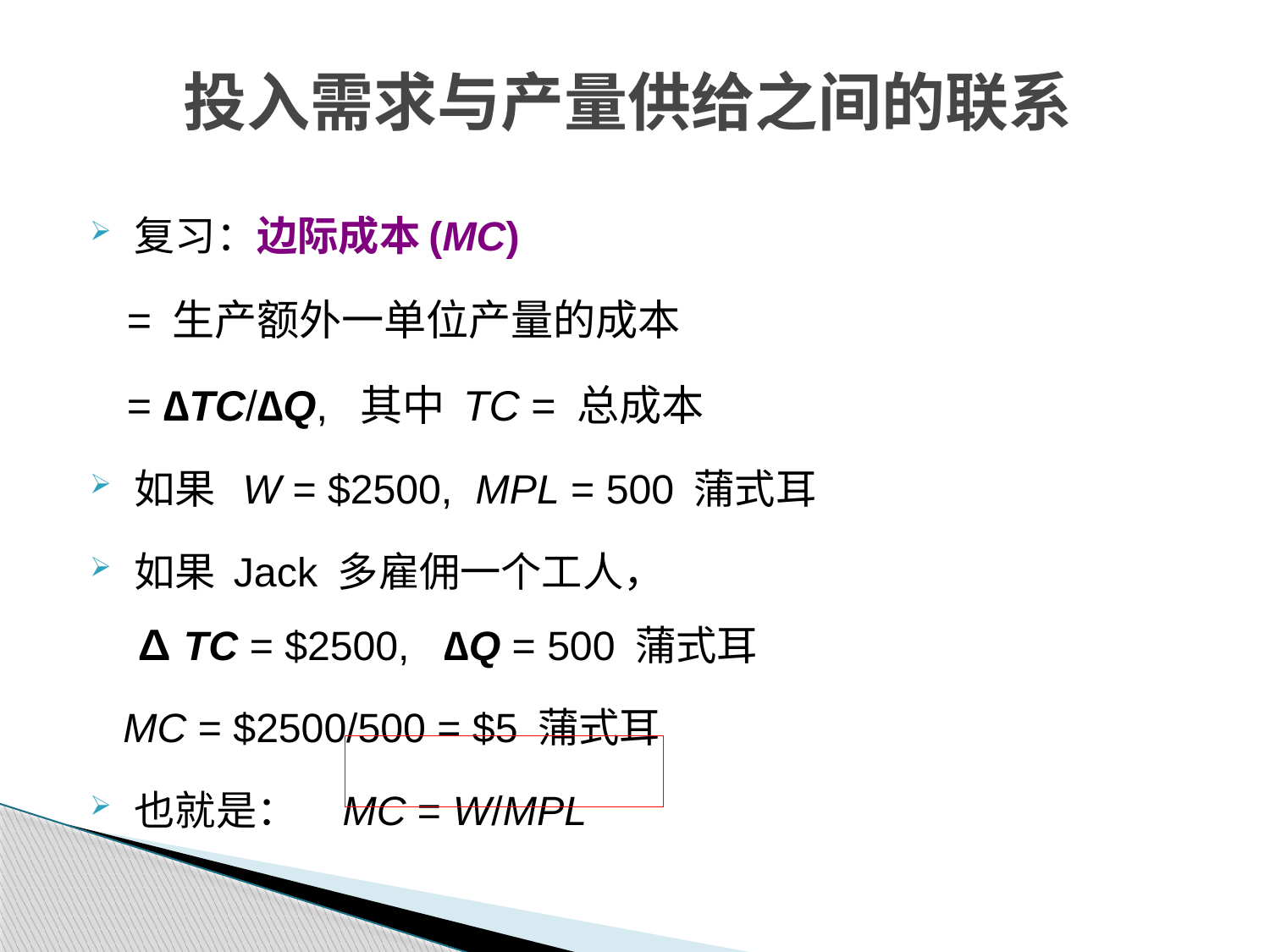

投入需求与产量供给之间的联系
复习：边际成本(MC)
= 生产额外一单位产量的成本
= ∆TC/∆Q,  其中 TC = 总成本
如果  W = $2500,  MPL = 500 蒲式耳
如果 Jack 多雇佣一个工人，
	∆TC = $2500,   ∆Q = 500 蒲式耳
		MC = $2500/500 = $5 蒲式耳
也就是：    MC = W/MPL